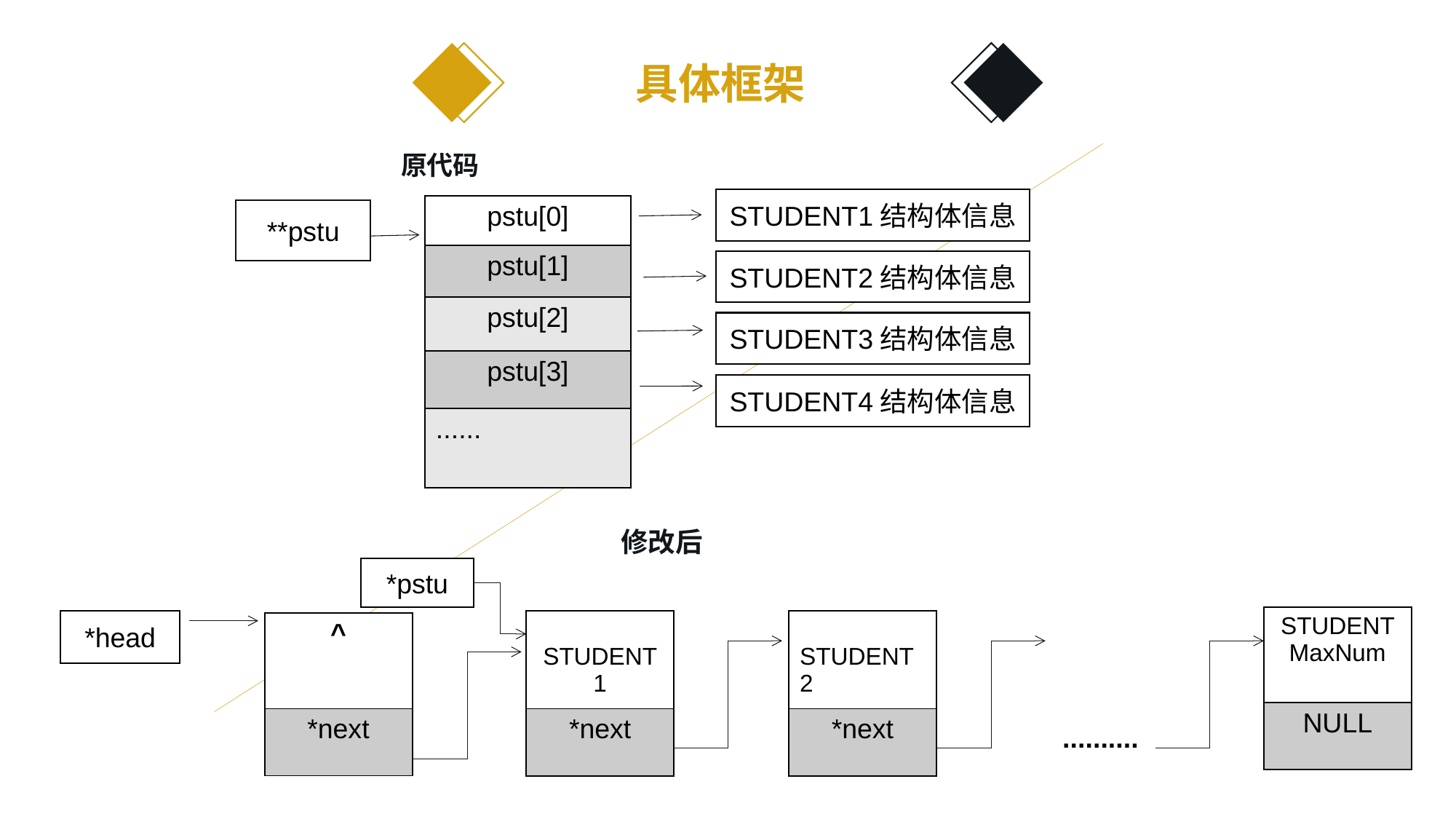

具体框架
原代码

STUDENT1结构体信息
| pstu[0] |
| --- |
| pstu[1] |
| pstu[2] |
| pstu[3] |
| ...... |
**pstu
STUDENT2结构体信息
STUDENT3结构体信息
STUDENT4结构体信息
修改后
*pstu
| STUDENT MaxNum |
| --- |
| NULL |
*head
| STUDENT1 |
| --- |
| \*next |
| STUDENT2 |
| --- |
| \*next |
| ^ |
| --- |
| \*next |
..........